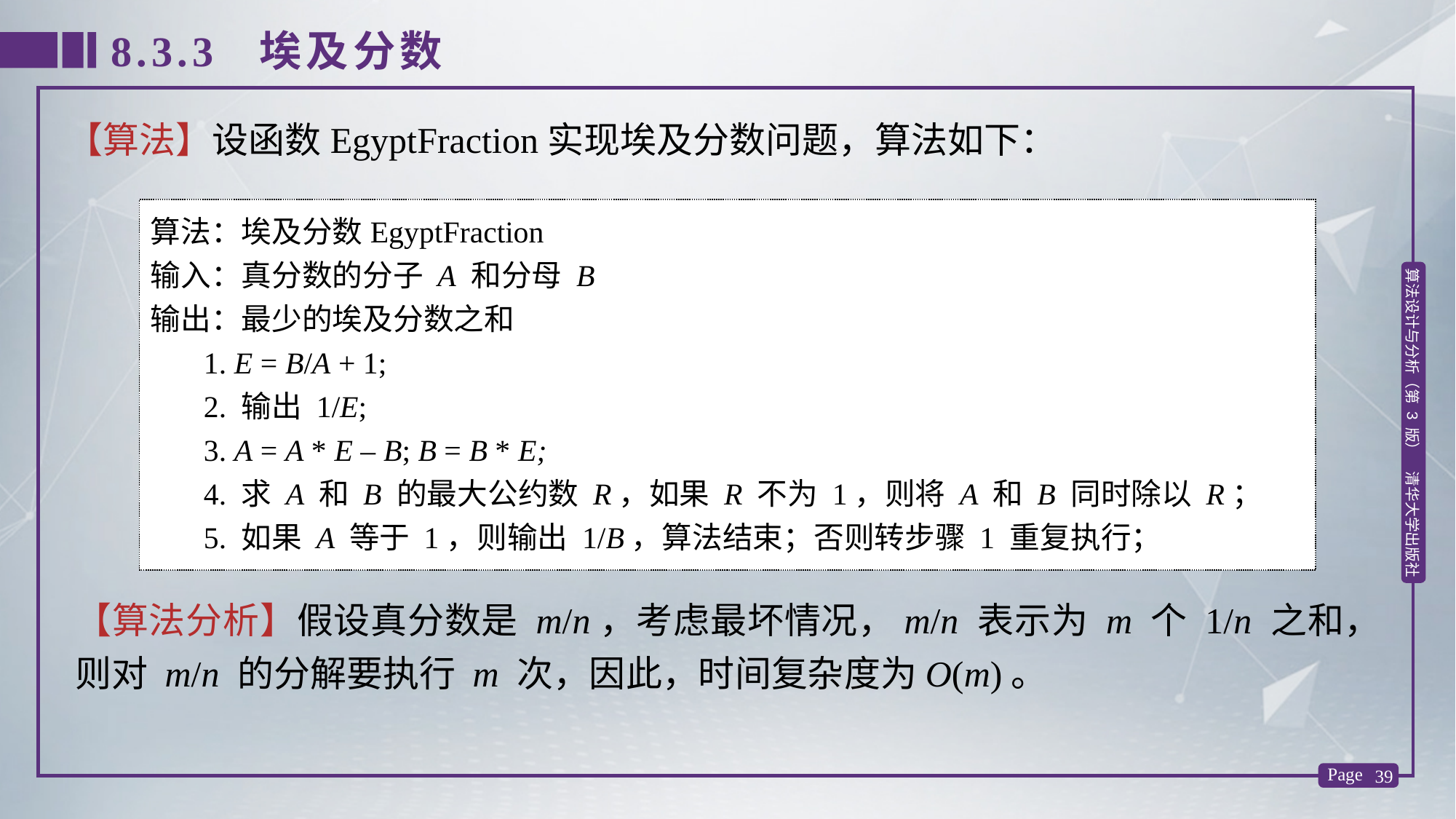

8.3.3  埃及分数
【算法】设函数EgyptFraction实现埃及分数问题，算法如下：
算法：埃及分数EgyptFraction
输入：真分数的分子 A 和分母 B
输出：最少的埃及分数之和
       1. E = B/A + 1;
       2. 输出 1/E;
       3. A = A * E – B; B = B * E;
       4. 求 A 和 B 的最大公约数 R，如果 R 不为 1，则将 A 和 B 同时除以 R；
       5. 如果 A 等于 1，则输出 1/B，算法结束；否则转步骤 1 重复执行；
【算法分析】假设真分数是 m/n，考虑最坏情况，m/n 表示为 m 个 1/n 之和，则对 m/n 的分解要执行 m 次，因此，时间复杂度为O(m)。